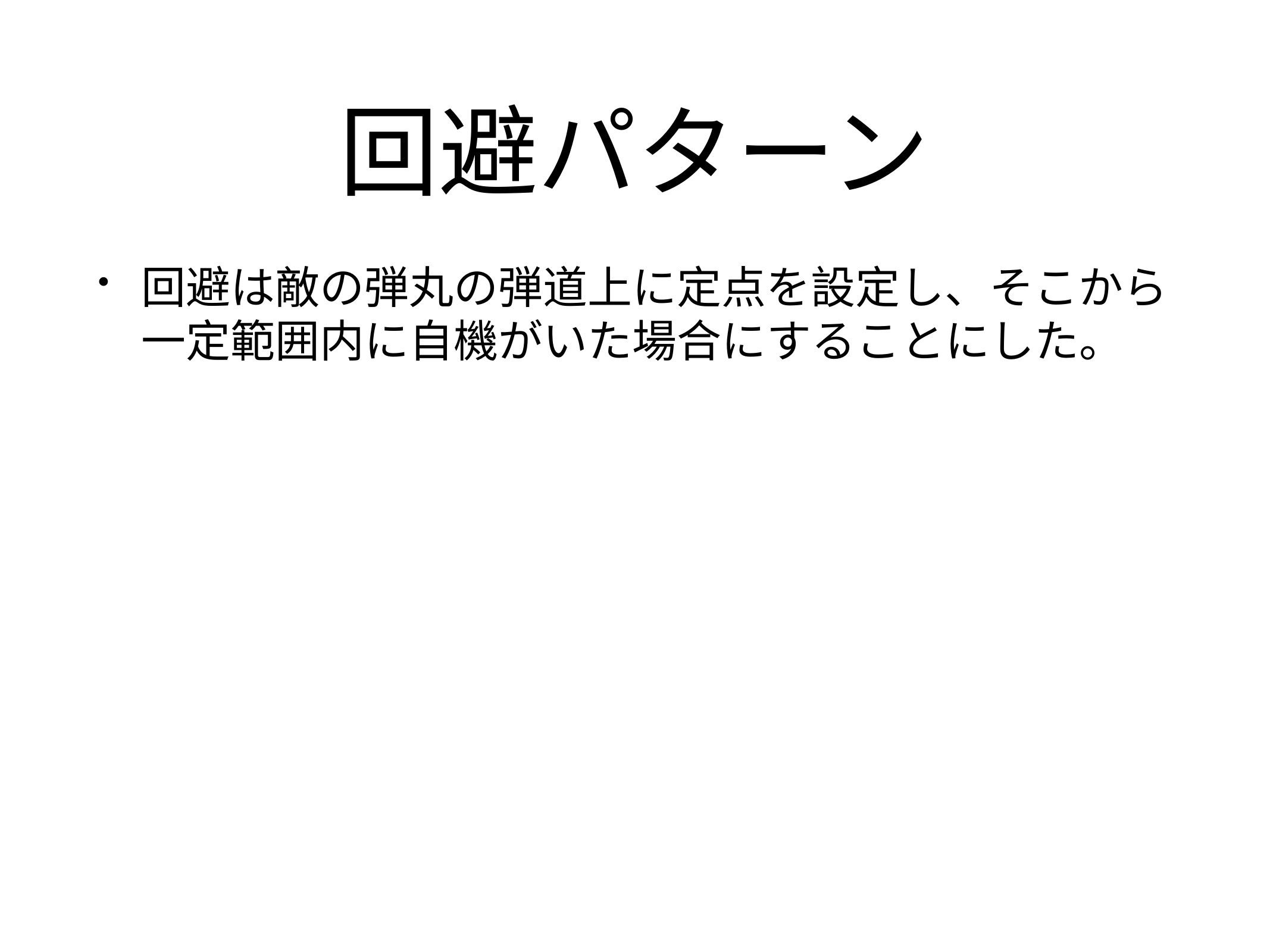

# 回避パターン
回避は敵の弾丸の弾道上に定点を設定し、そこから一定範囲内に自機がいた場合にすることにした。